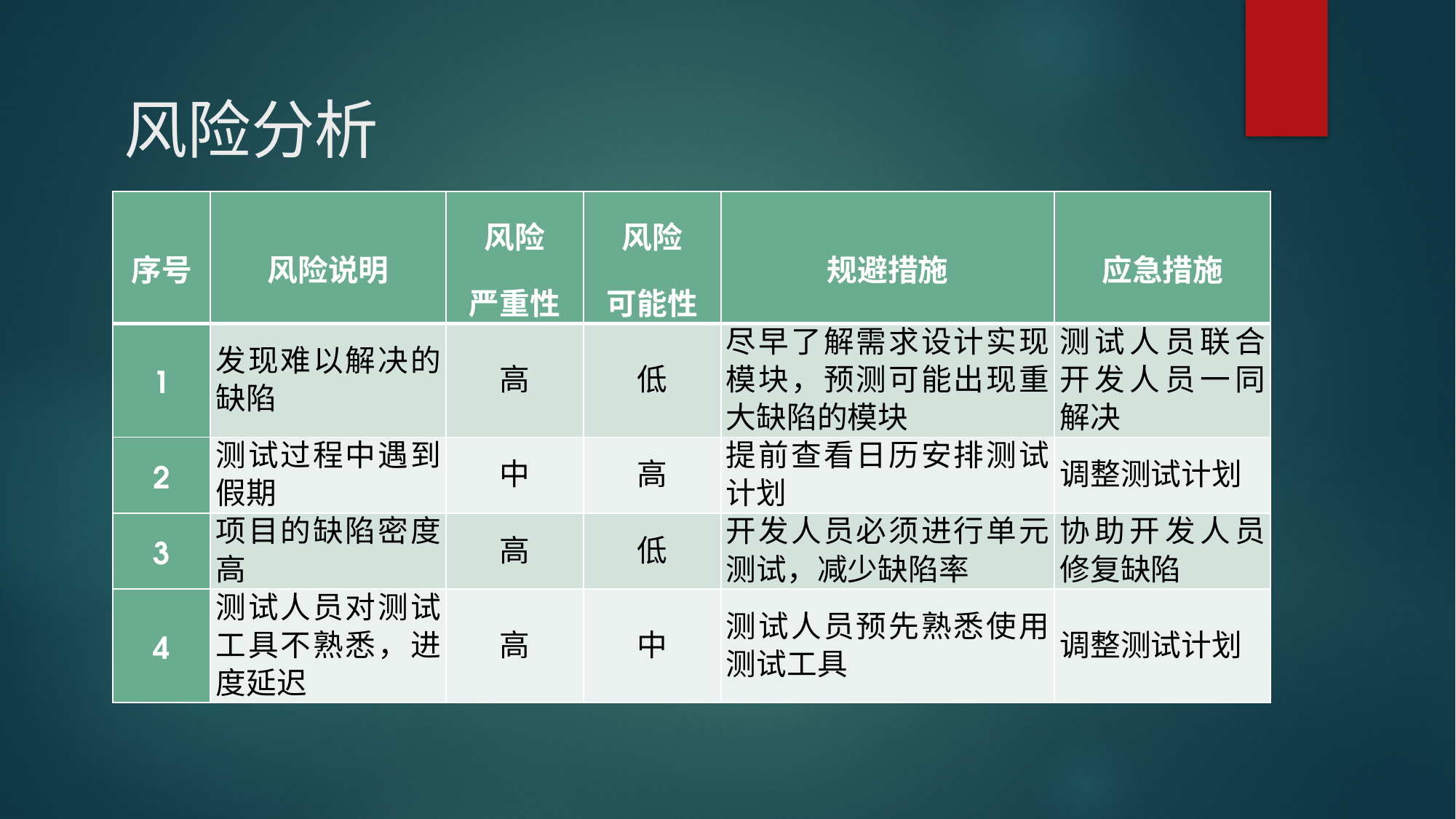

# 风险分析
| 序号 | 风险说明 | 风险 严重性 | 风险 可能性 | 规避措施 | 应急措施 |
| --- | --- | --- | --- | --- | --- |
| 1 | 发现难以解决的缺陷 | 高 | 低 | 尽早了解需求设计实现模块，预测可能出现重大缺陷的模块 | 测试人员联合开发人员一同解决 |
| 2 | 测试过程中遇到假期 | 中 | 高 | 提前查看日历安排测试计划 | 调整测试计划 |
| 3 | 项目的缺陷密度高 | 高 | 低 | 开发人员必须进行单元测试，减少缺陷率 | 协助开发人员修复缺陷 |
| 4 | 测试人员对测试工具不熟悉，进度延迟 | 高 | 中 | 测试人员预先熟悉使用测试工具 | 调整测试计划 |